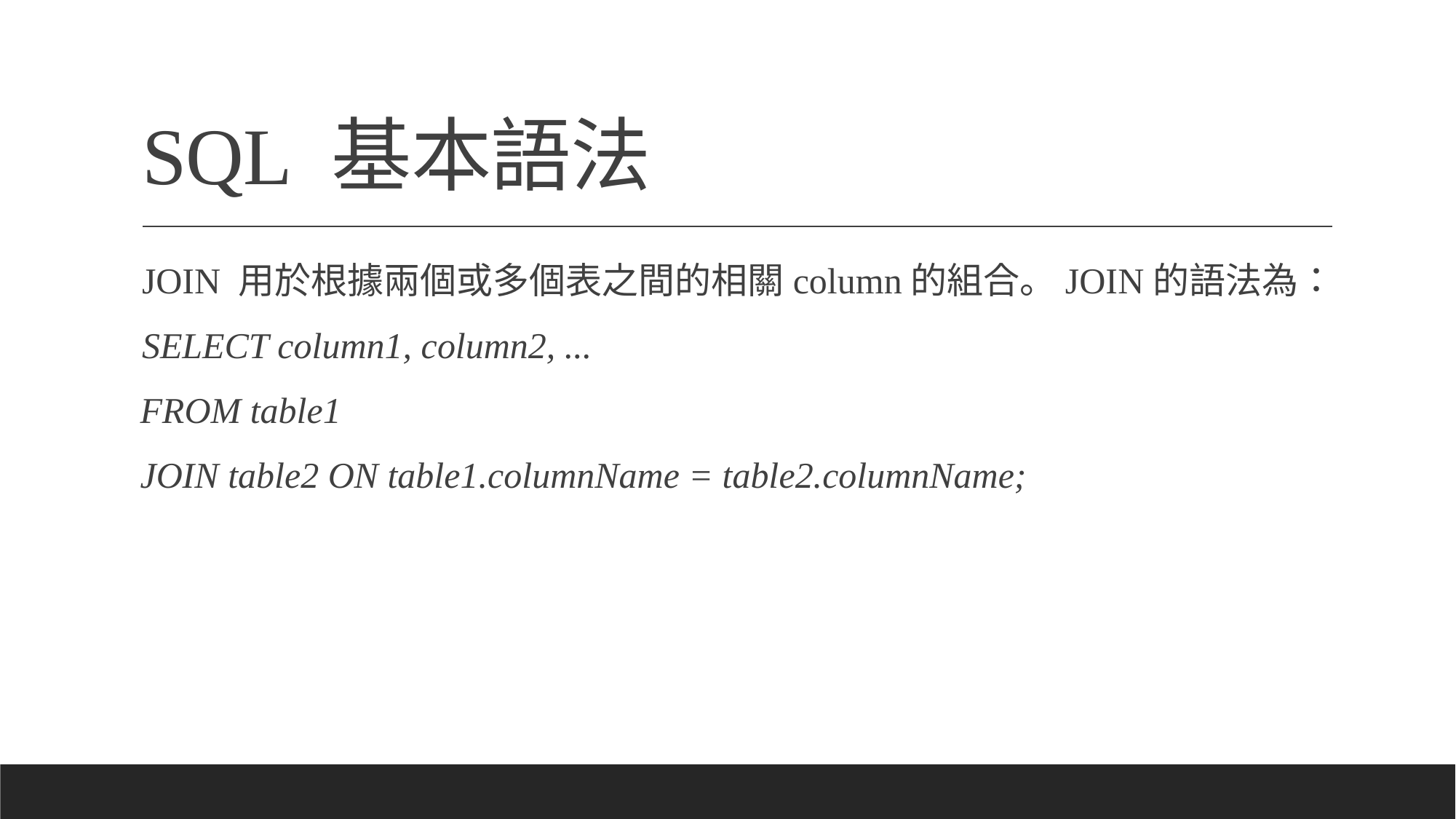

# SQL 基本語法
JOIN 用於根據兩個或多個表之間的相關column的組合。JOIN的語法為：
SELECT column1, column2, ...
 FROM table1
 JOIN table2 ON table1.columnName = table2.columnName;